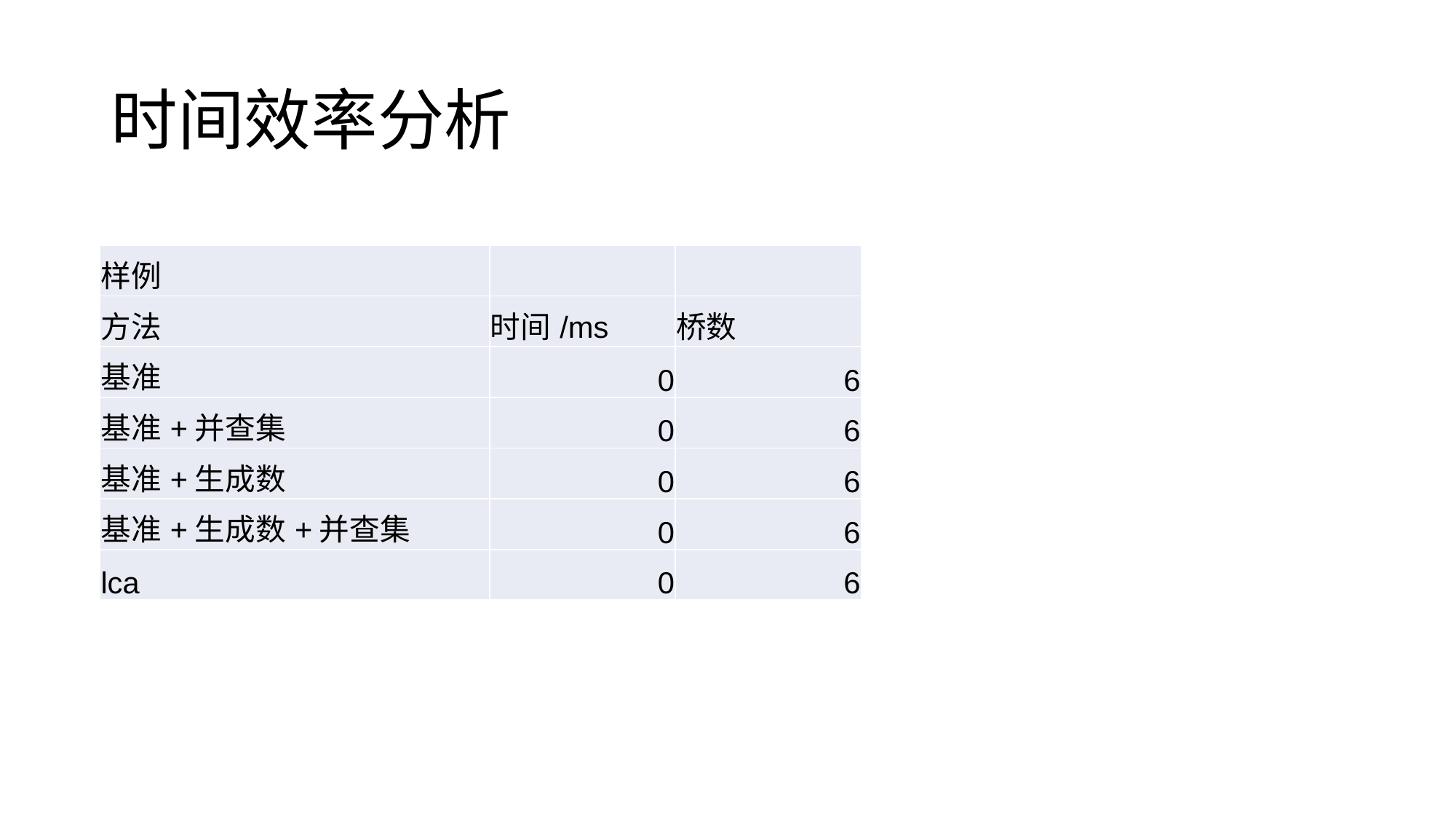

# 时间效率分析
| 样例 |  |  |
| --- | --- | --- |
| 方法 | 时间/ms | 桥数 |
| 基准 | 0 | 6 |
| 基准+并查集 | 0 | 6 |
| 基准+生成数 | 0 | 6 |
| 基准+生成数+并查集 | 0 | 6 |
| lca | 0 | 6 |